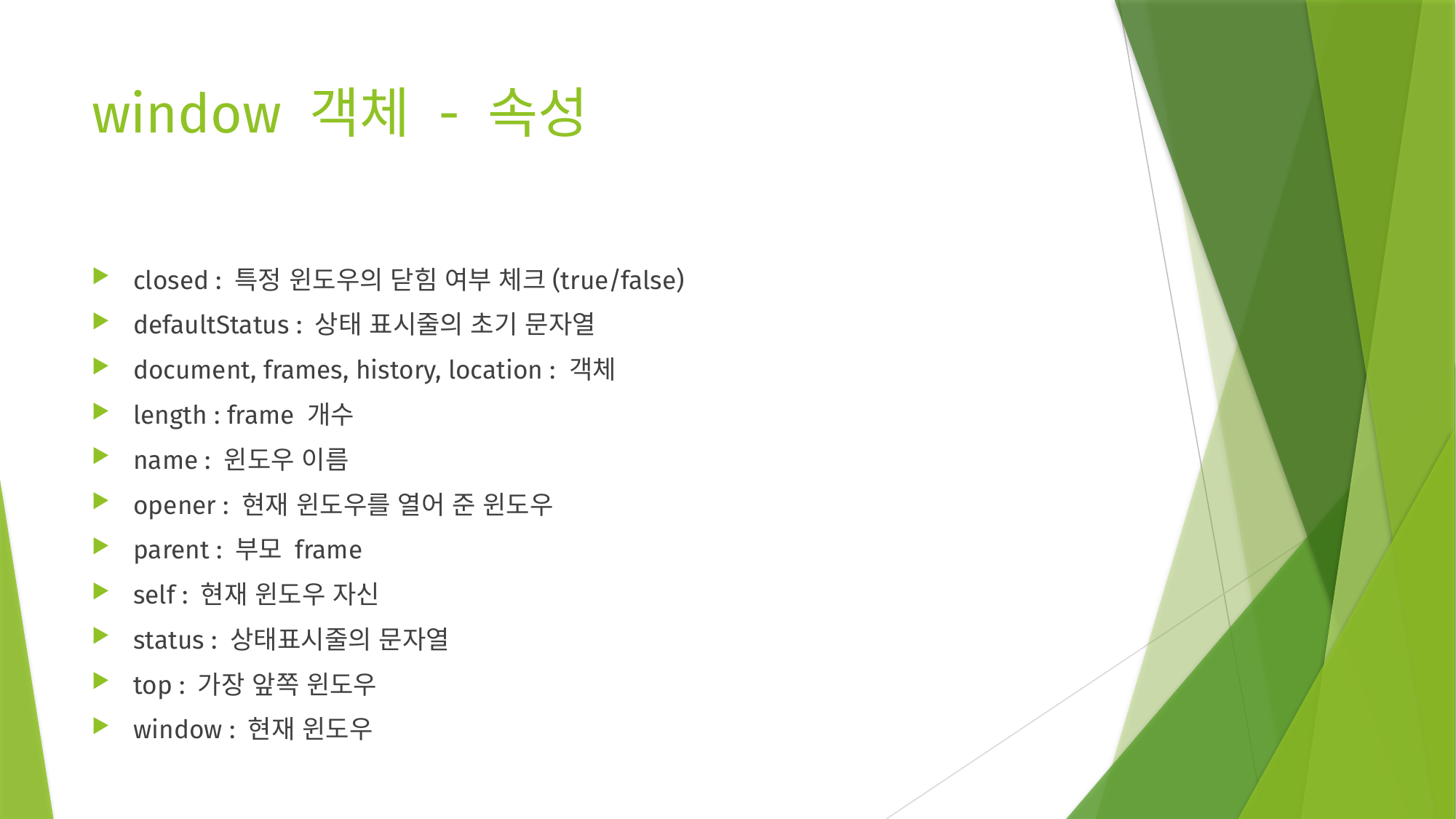

# window 객체 - 속성
closed : 특정 윈도우의 닫힘 여부 체크(true/false)
defaultStatus : 상태 표시줄의 초기 문자열
document, frames, history, location : 객체
length : frame 개수
name : 윈도우 이름
opener : 현재 윈도우를 열어 준 윈도우
parent : 부모 frame
self : 현재 윈도우 자신
status : 상태표시줄의 문자열
top : 가장 앞쪽 윈도우
window : 현재 윈도우